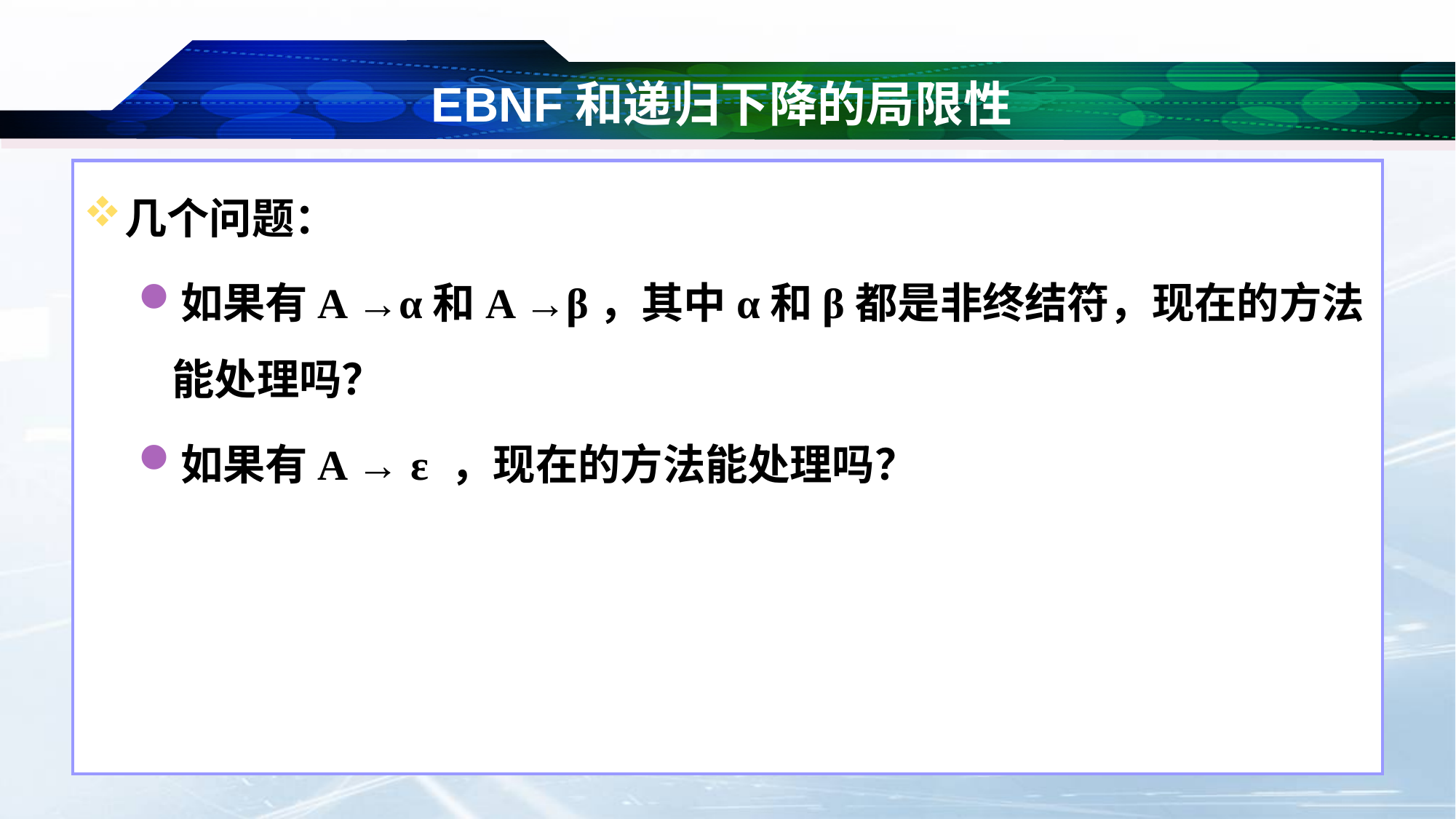

# EBNF和递归下降的局限性
几个问题：
如果有A →α和A →β，其中α和β都是非终结符，现在的方法能处理吗？
如果有A → ε ，现在的方法能处理吗？